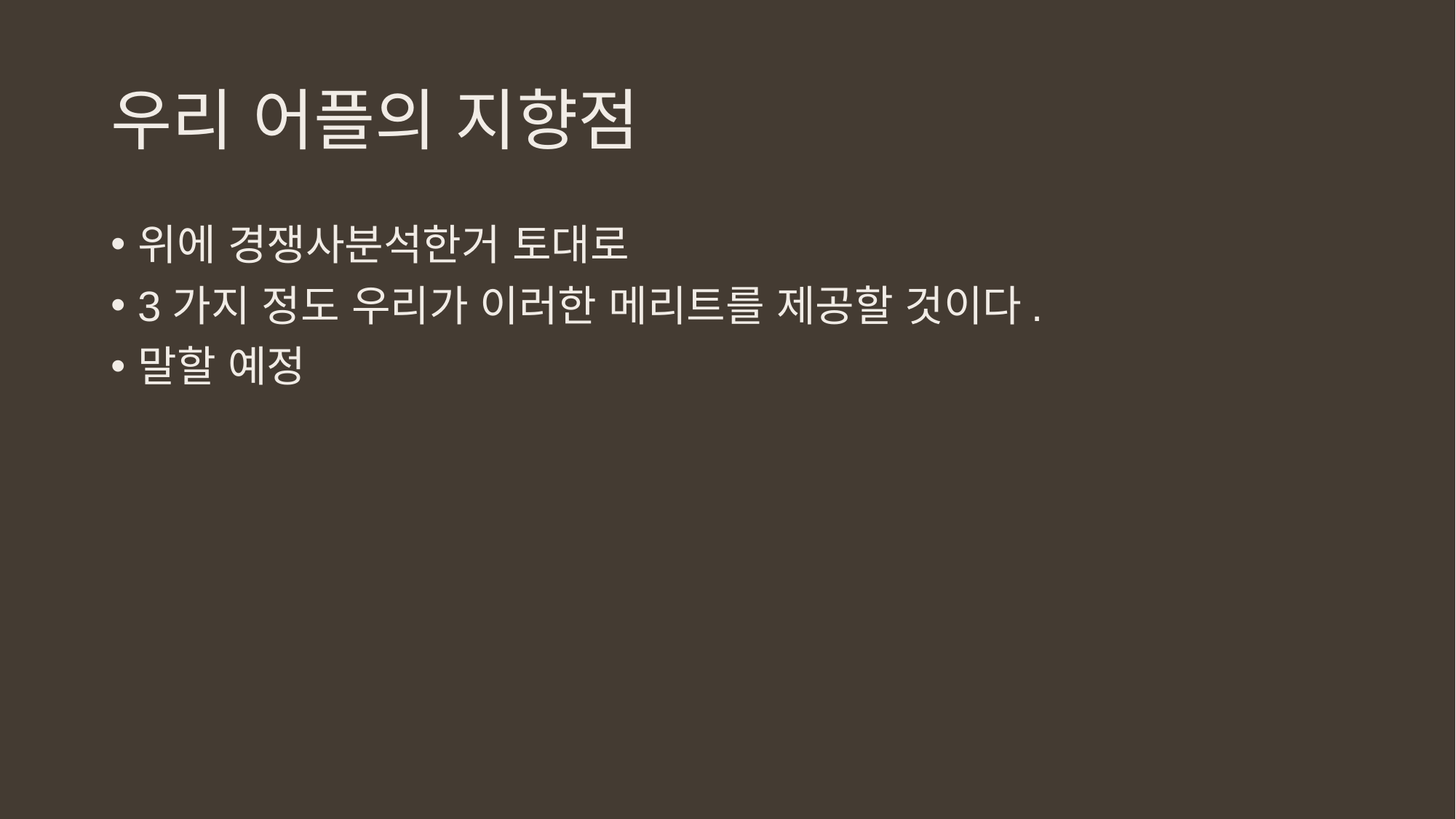

# 우리 어플의 지향점
위에 경쟁사분석한거 토대로
3가지 정도 우리가 이러한 메리트를 제공할 것이다.
말할 예정